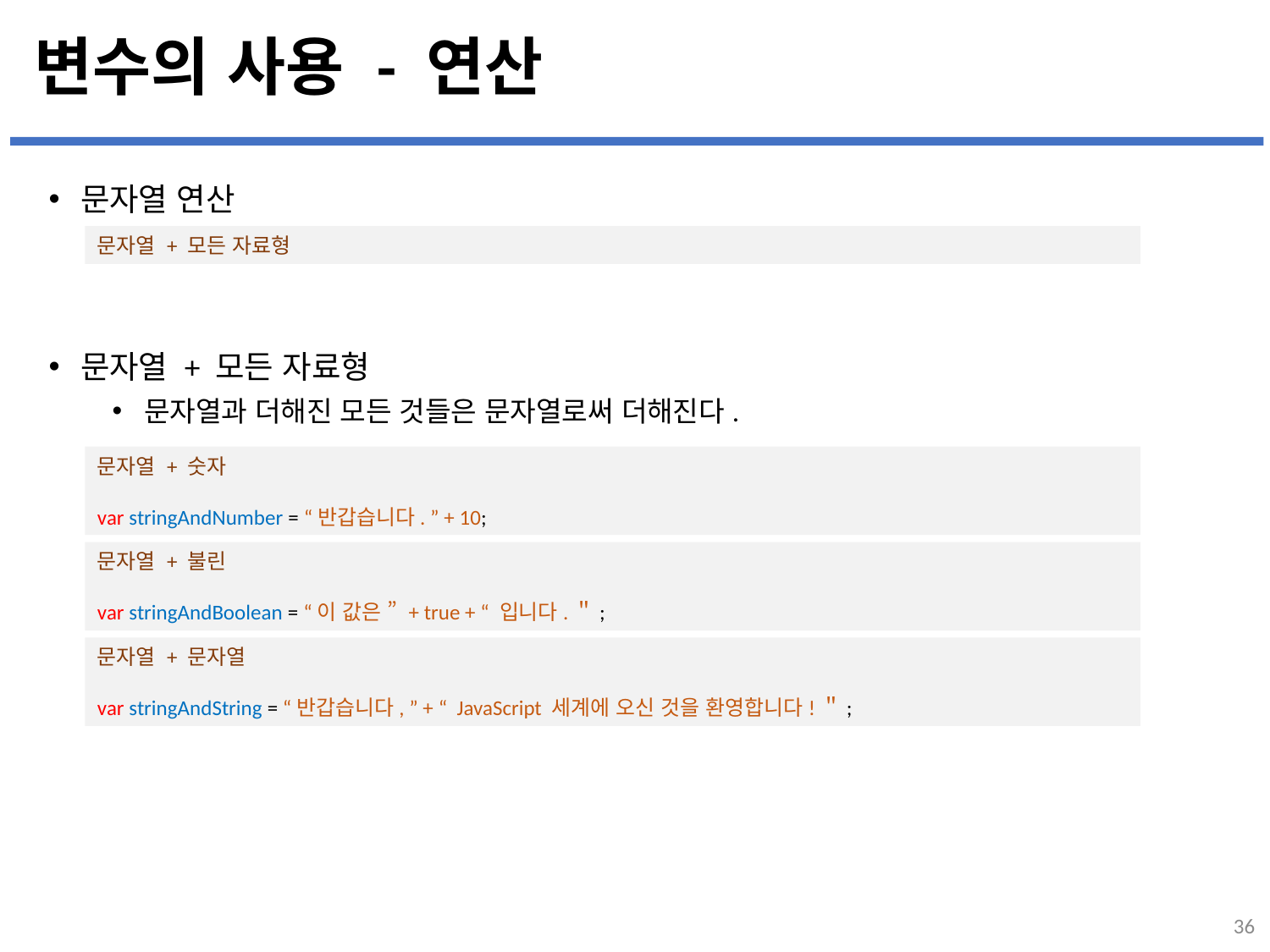

# 변수의 사용 - 연산
문자열 연산

문자열 + 모든 자료형
문자열과 더해진 모든 것들은 문자열로써 더해진다.

문자열 + 모든 자료형
문자열 + 숫자

var stringAndNumber = “반갑습니다. ” + 10;
문자열 + 불린

var stringAndBoolean = “이 값은 ” + true + “ 입니다.＂;
문자열 + 문자열

var stringAndString = “반갑습니다, ” + “  JavaScript 세계에 오신 것을 환영합니다!＂;
36